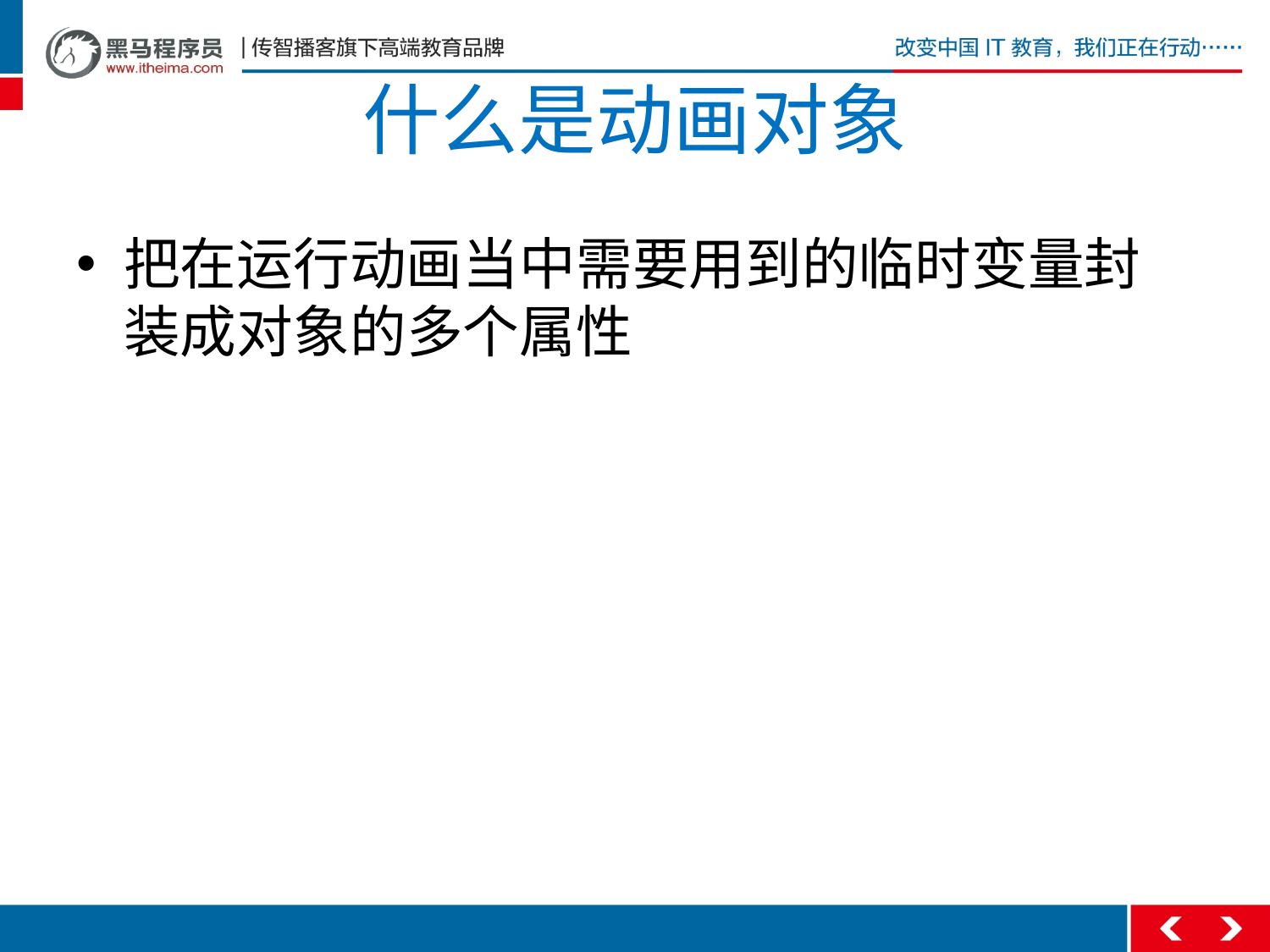

# 什么是动画对象
把在运行动画当中需要用到的临时变量封装成对象的多个属性